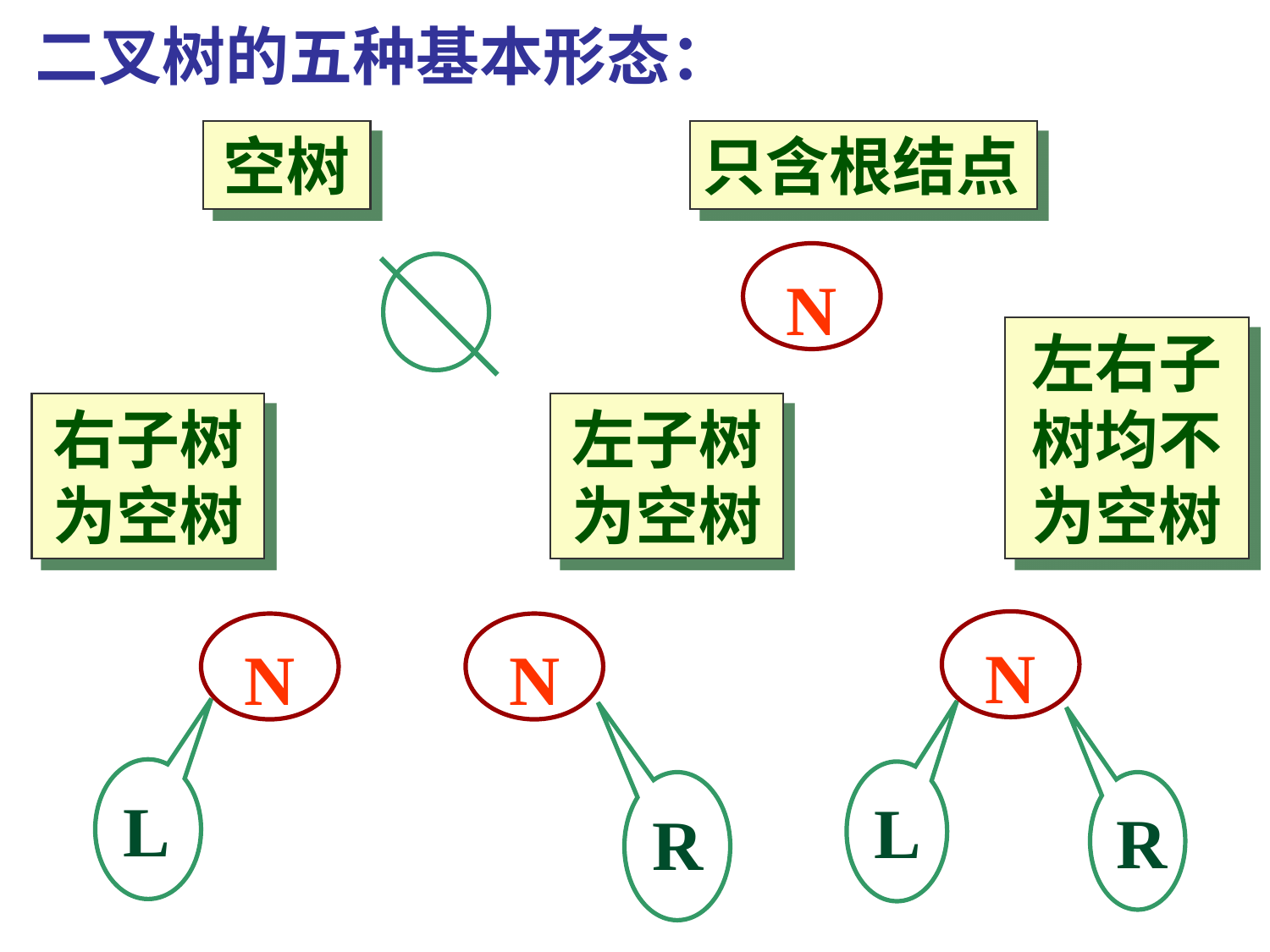

二叉树的五种基本形态：
空树
只含根结点
N

左右子树均不为空树
右子树为空树
左子树为空树
N
N
N
L
L
R
R